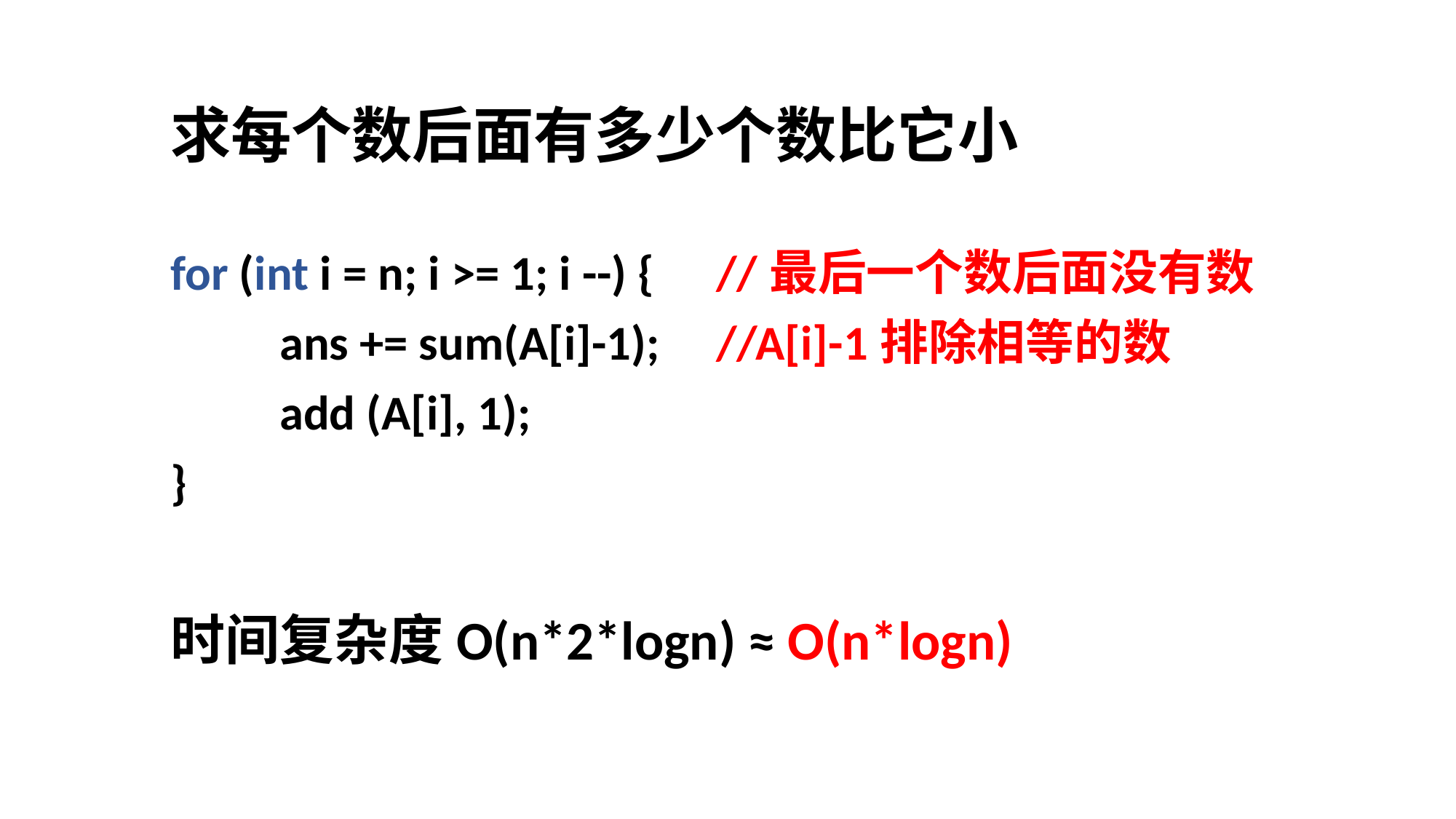

求每个数后面有多少个数比它小
for (int i = n; i >= 1; i --) {	//最后一个数后面没有数
	ans += sum(A[i]-1);	//A[i]-1排除相等的数
	add (A[i], 1);
}
时间复杂度O(n*2*logn) ≈ O(n*logn)